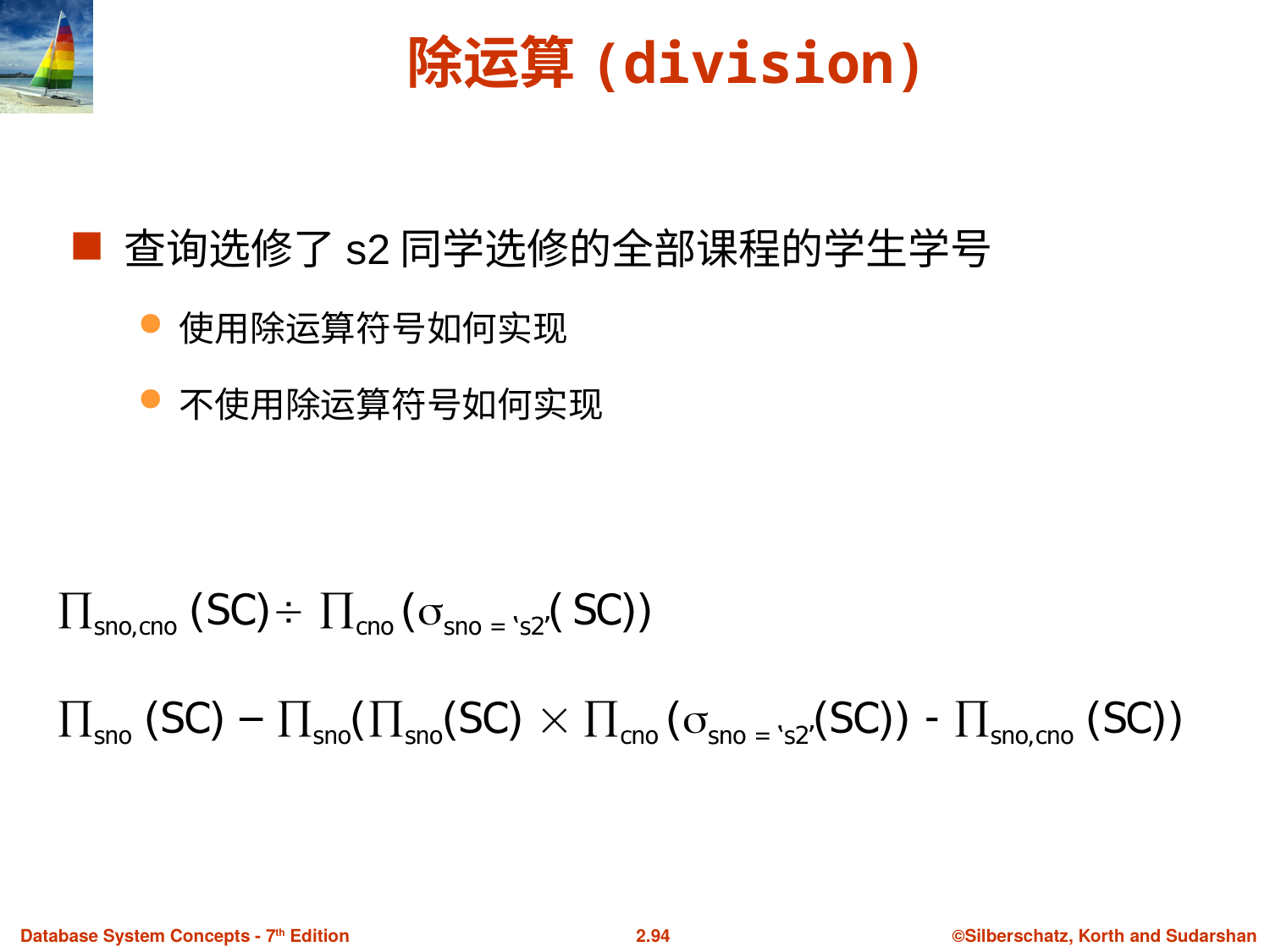

# 除运算(division)
查询选修了s2同学选修的全部课程的学生学号
使用除运算符号如何实现
不使用除运算符号如何实现
∏sno,cno (SC)÷ ∏cno (σsno = ‘s2’( SC))

∏sno (SC) – ∏sno(∏sno(SC) × ∏cno (σsno = ‘s2’(SC)) - ∏sno,cno (SC))